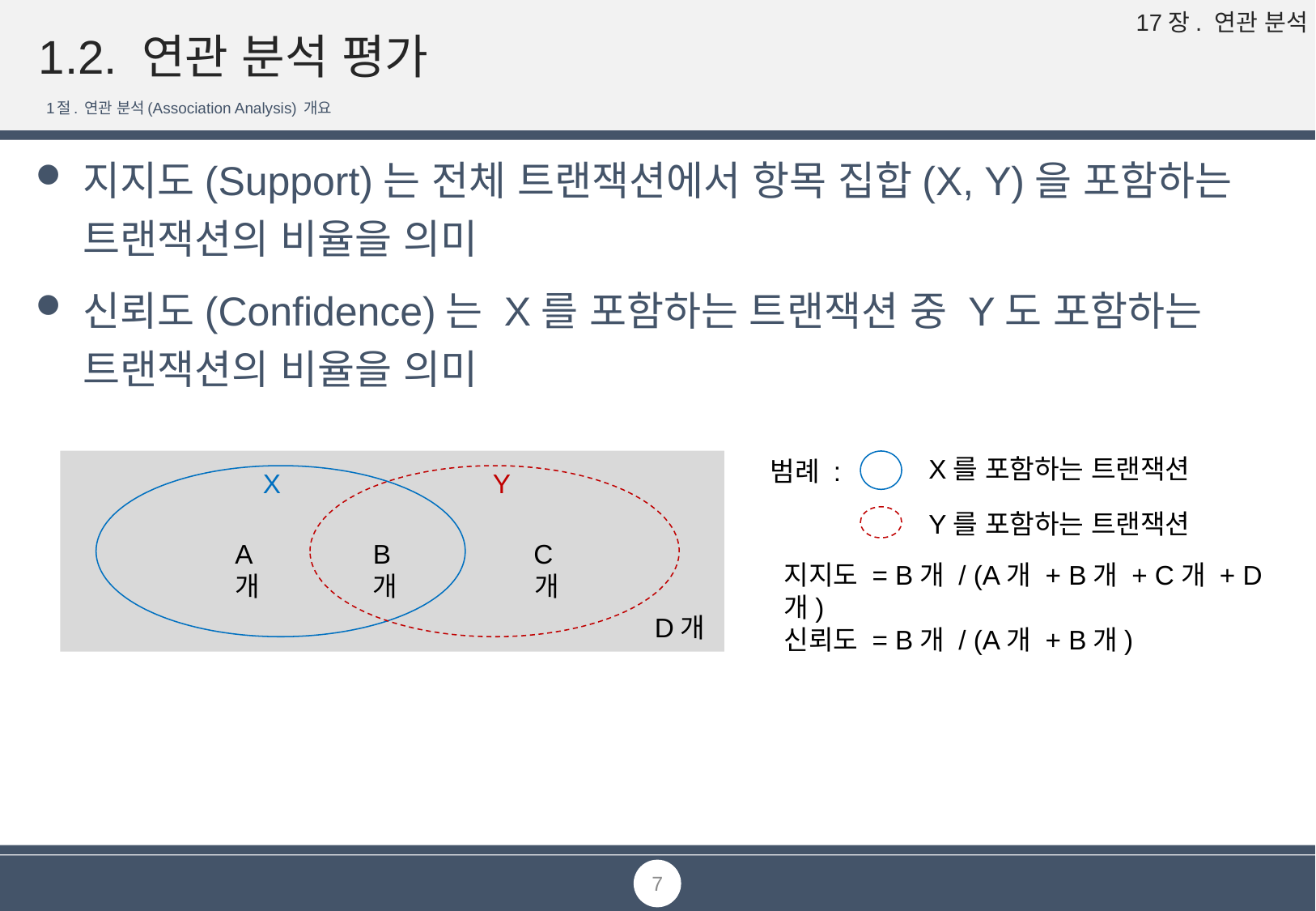

# 1.2. 연관 분석 평가
1절. 연관 분석(Association Analysis) 개요
지지도(Support)는 전체 트랜잭션에서 항목 집합(X, Y)을 포함하는 트랜잭션의 비율을 의미
신뢰도(Confidence)는 X를 포함하는 트랜잭션 중 Y도 포함하는 트랜잭션의 비율을 의미

X를 포함하는 트랜잭션
범례 :

X
Y

Y를 포함하는 트랜잭션

A개
B개
C개
지지도 = B개 / (A개 + B개 + C개 + D개)
신뢰도 = B개 / (A개 + B개)
D개
7